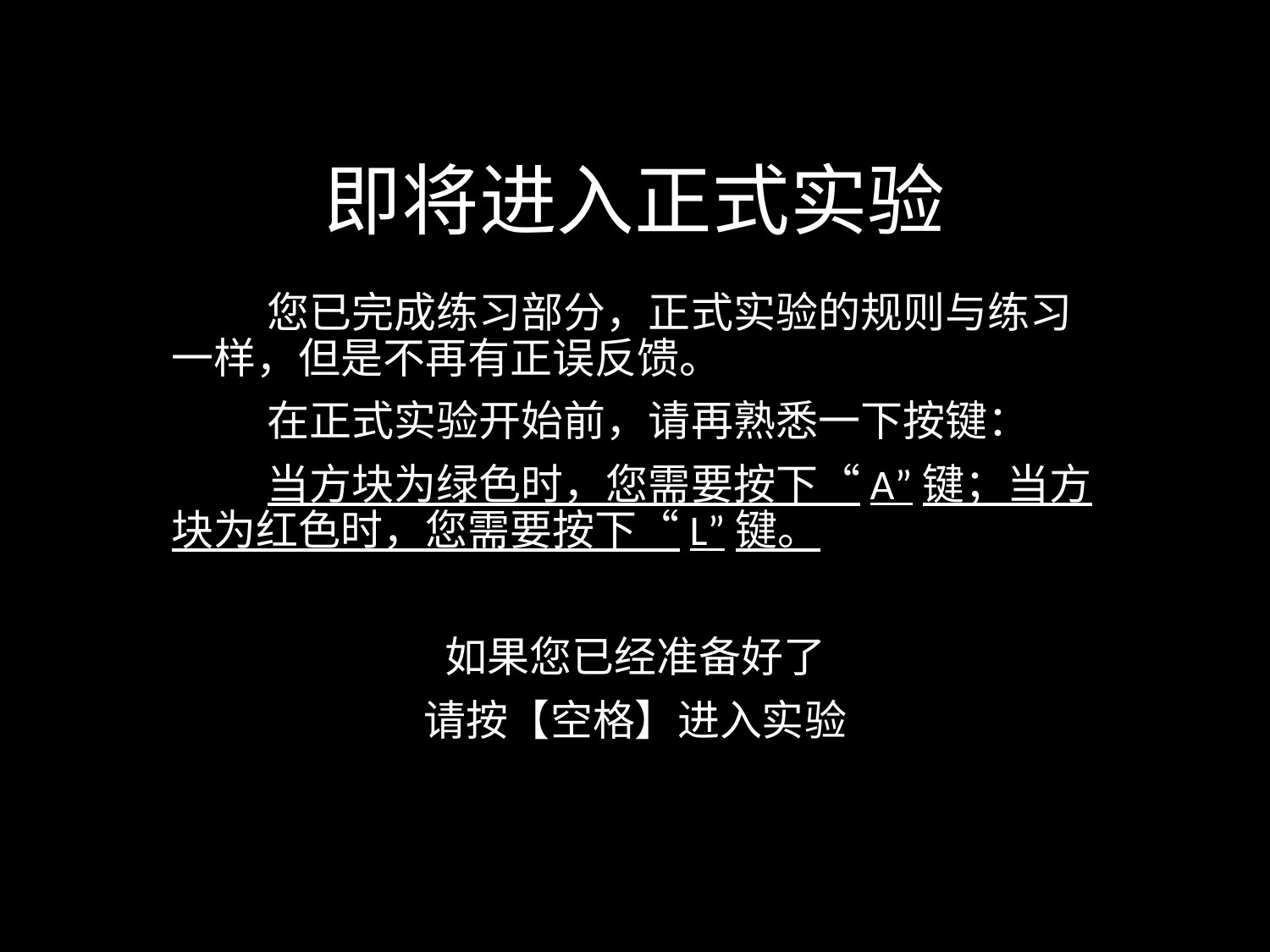

# 即将进入正式实验
         您已完成练习部分，正式实验的规则与练习一样，但是不再有正误反馈。
         在正式实验开始前，请再熟悉一下按键：
         当方块为绿色时，您需要按下“A”键；当方块为红色时，您需要按下“L”键。

如果您已经准备好了
请按【空格】进入实验